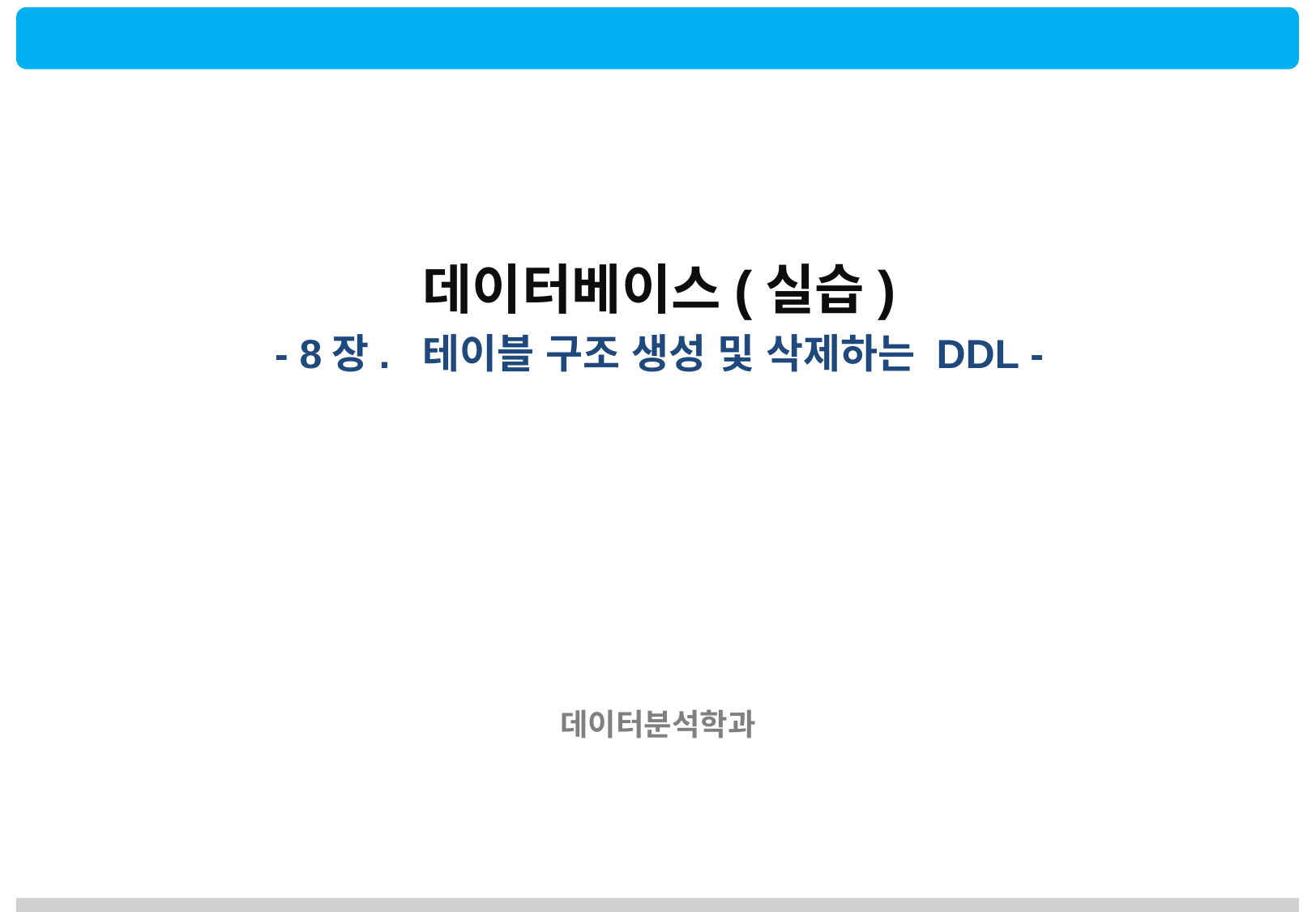

데이터베이스(실습)
- 8장.  테이블 구조 생성 및 삭제하는 DDL -
데이터분석학과